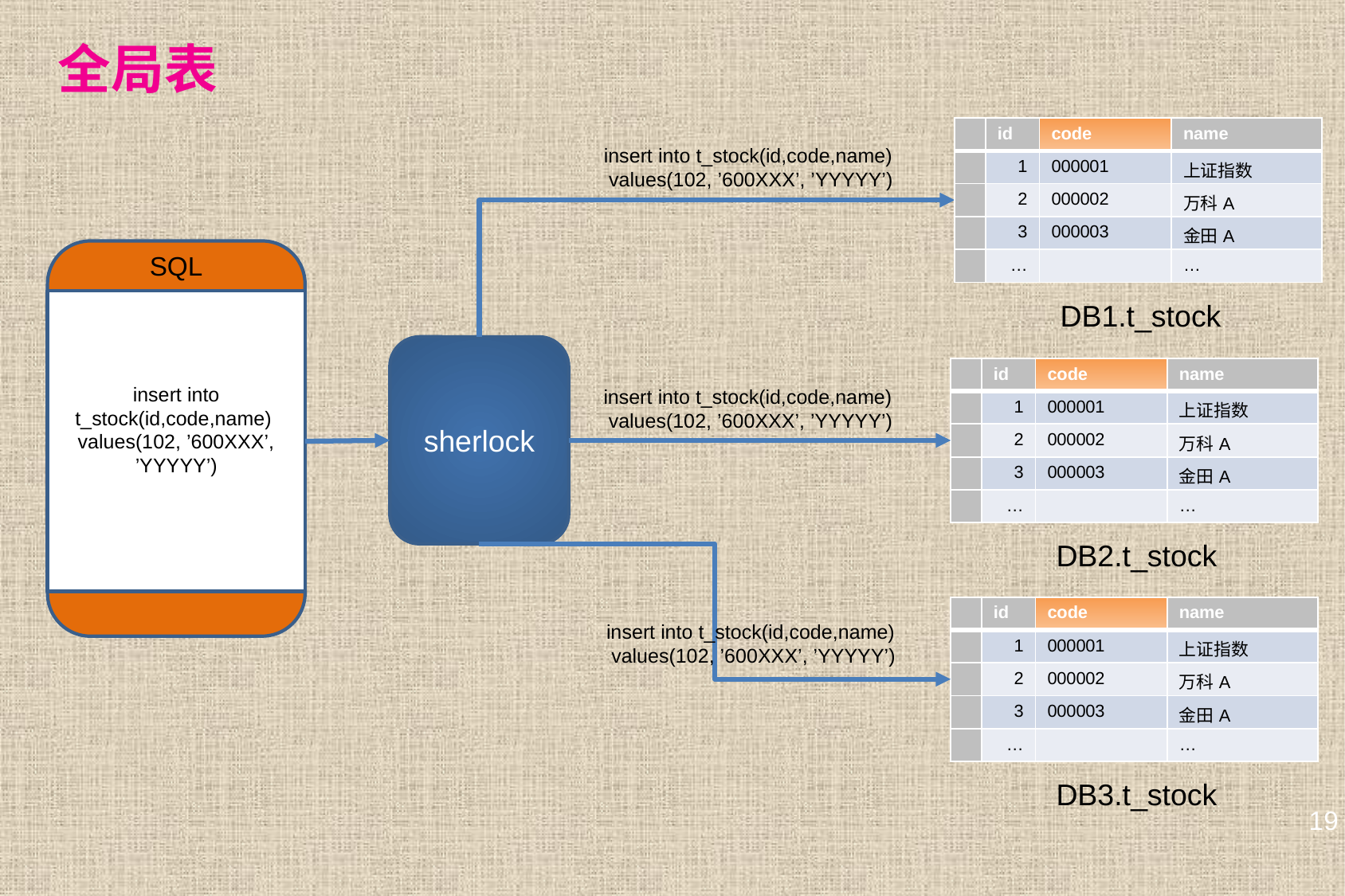

# 全局表
|  | id | code | name |
| --- | --- | --- | --- |
|  | 1 | 000001 | 上证指数 |
|  | 2 | 000002 | 万科A |
|  | 3 | 000003 | 金田A |
|  | … |  | … |
insert into t_stock(id,code,name)
values(102, ’600XXX’, ’YYYYY’)

SQL
insert into t_stock(id,code,name)
values(102, ’600XXX’, ’YYYYY’)

DB1.t_stock
sherlock
|  | id | code | name |
| --- | --- | --- | --- |
|  | 1 | 000001 | 上证指数 |
|  | 2 | 000002 | 万科A |
|  | 3 | 000003 | 金田A |
|  | … |  | … |
insert into t_stock(id,code,name)
values(102, ’600XXX’, ’YYYYY’)
DB2.t_stock
|  | id | code | name |
| --- | --- | --- | --- |
|  | 1 | 000001 | 上证指数 |
|  | 2 | 000002 | 万科A |
|  | 3 | 000003 | 金田A |
|  | … |  | … |
insert into t_stock(id,code,name)
values(102, ’600XXX’, ’YYYYY’)
DB3.t_stock